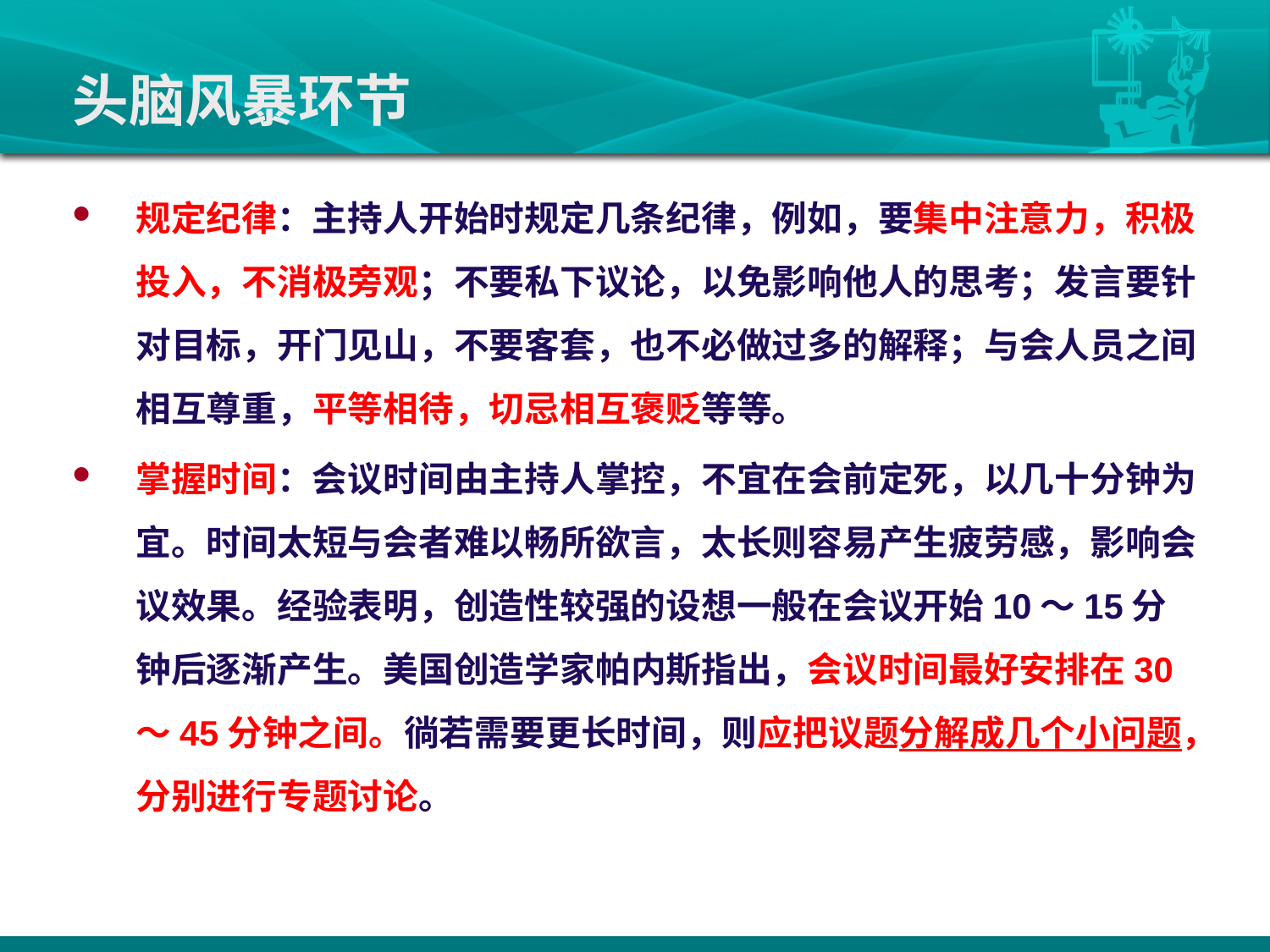

# 头脑风暴环节
规定纪律：主持人开始时规定几条纪律，例如，要集中注意力，积极投入，不消极旁观；不要私下议论，以免影响他人的思考；发言要针对目标，开门见山，不要客套，也不必做过多的解释；与会人员之间相互尊重，平等相待，切忌相互褒贬等等。
掌握时间：会议时间由主持人掌控，不宜在会前定死，以几十分钟为宜。时间太短与会者难以畅所欲言，太长则容易产生疲劳感，影响会议效果。经验表明，创造性较强的设想一般在会议开始10～15分钟后逐渐产生。美国创造学家帕内斯指出，会议时间最好安排在30～45分钟之间。徜若需要更长时间，则应把议题分解成几个小问题，分别进行专题讨论。